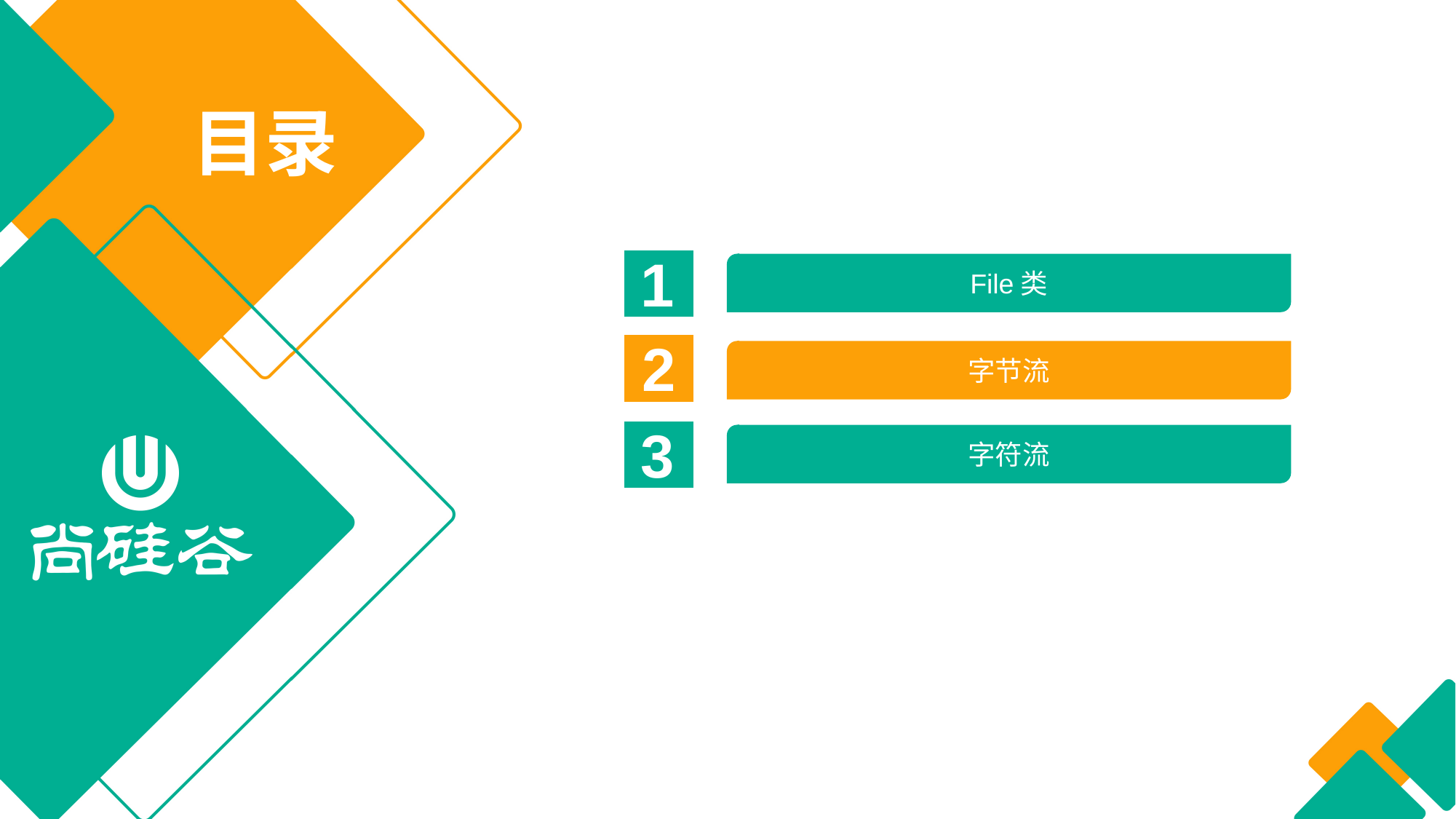

目录
1

File类
2

字节流
3

字符流